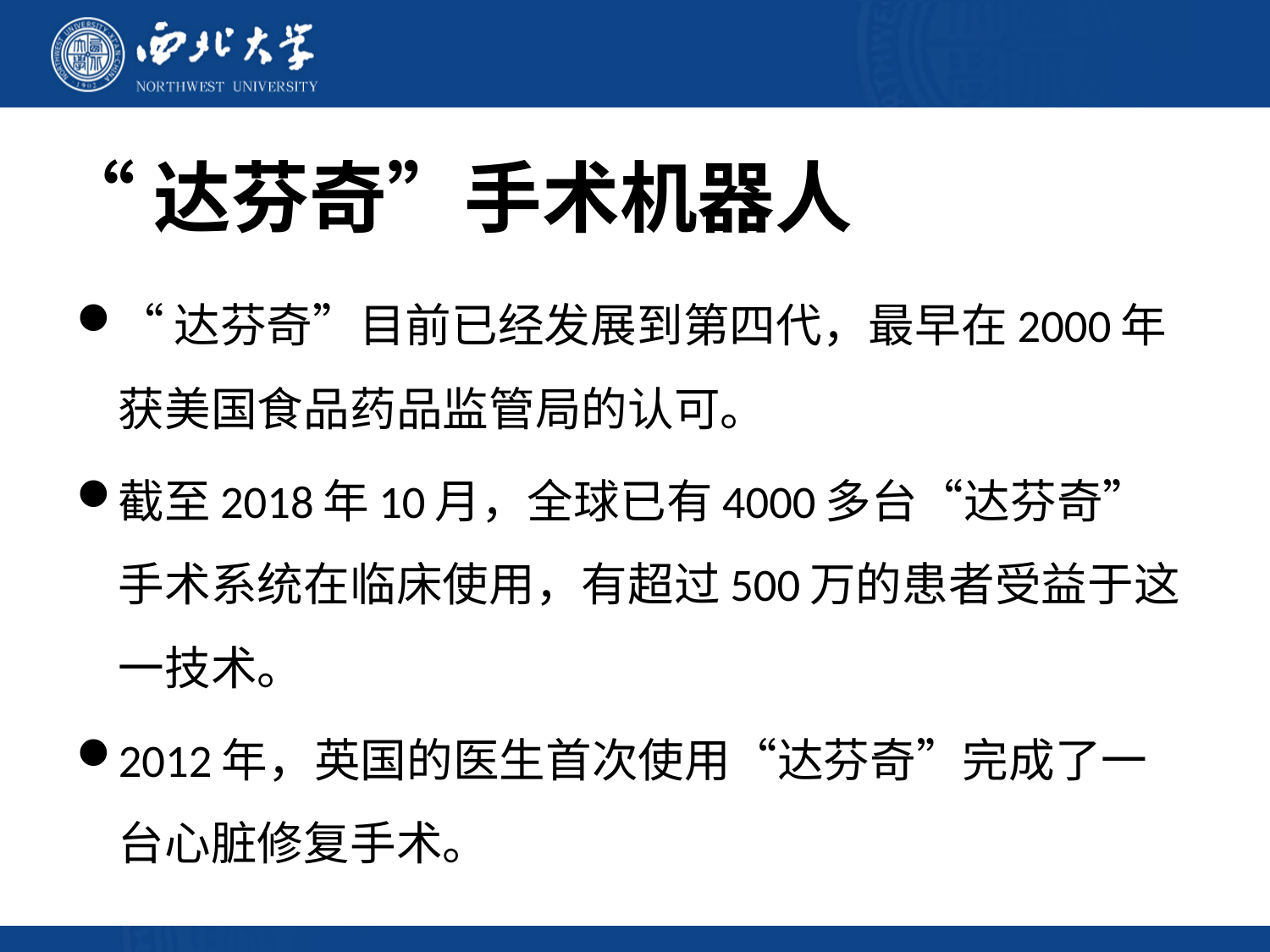

# “达芬奇”手术机器人
“达芬奇”目前已经发展到第四代，最早在2000年获美国食品药品监管局的认可。
截至2018年10月，全球已有4000多台“达芬奇”手术系统在临床使用，有超过500万的患者受益于这一技术。
2012年，英国的医生首次使用“达芬奇”完成了一台心脏修复手术。